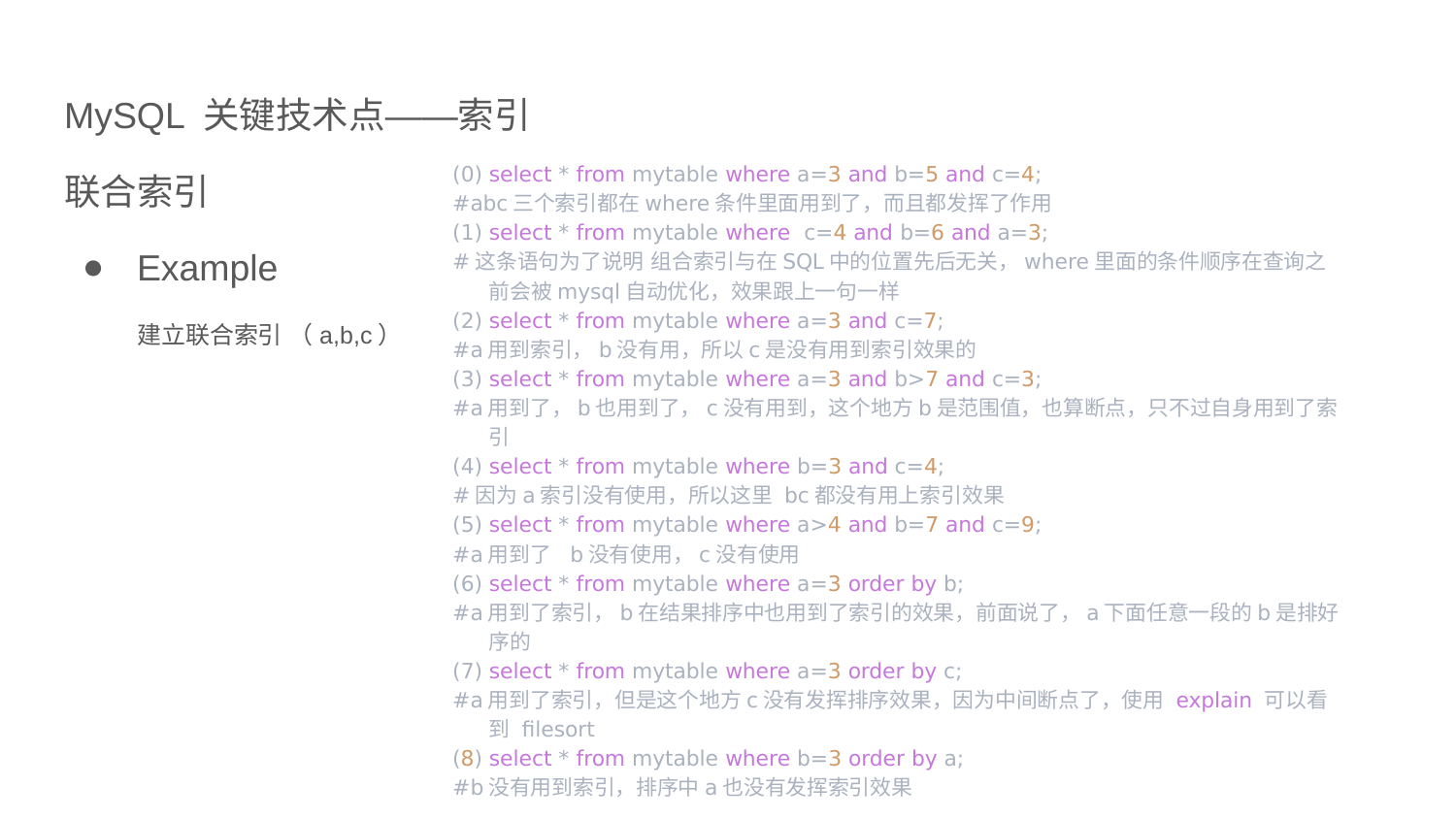

# MySQL 关键技术点——索引
(0) select * from mytable where a=3 and b=5 and c=4;
#abc三个索引都在where条件里面用到了，而且都发挥了作用
(1) select * from mytable where  c=4 and b=6 and a=3;
#这条语句为了说明 组合索引与在SQL中的位置先后无关，where里面的条件顺序在查询之前会被mysql自动优化，效果跟上一句一样
(2) select * from mytable where a=3 and c=7;
#a用到索引，b没有用，所以c是没有用到索引效果的
(3) select * from mytable where a=3 and b>7 and c=3;
#a用到了，b也用到了，c没有用到，这个地方b是范围值，也算断点，只不过自身用到了索引
(4) select * from mytable where b=3 and c=4;
#因为a索引没有使用，所以这里 bc都没有用上索引效果
(5) select * from mytable where a>4 and b=7 and c=9;
#a用到了  b没有使用，c没有使用
(6) select * from mytable where a=3 order by b;
#a用到了索引，b在结果排序中也用到了索引的效果，前面说了，a下面任意一段的b是排好序的
(7) select * from mytable where a=3 order by c;
#a用到了索引，但是这个地方c没有发挥排序效果，因为中间断点了，使用 explain 可以看到 filesort
(8) select * from mytable where b=3 order by a;
#b没有用到索引，排序中a也没有发挥索引效果

联合索引
Example
建立联合索引 （a,b,c）